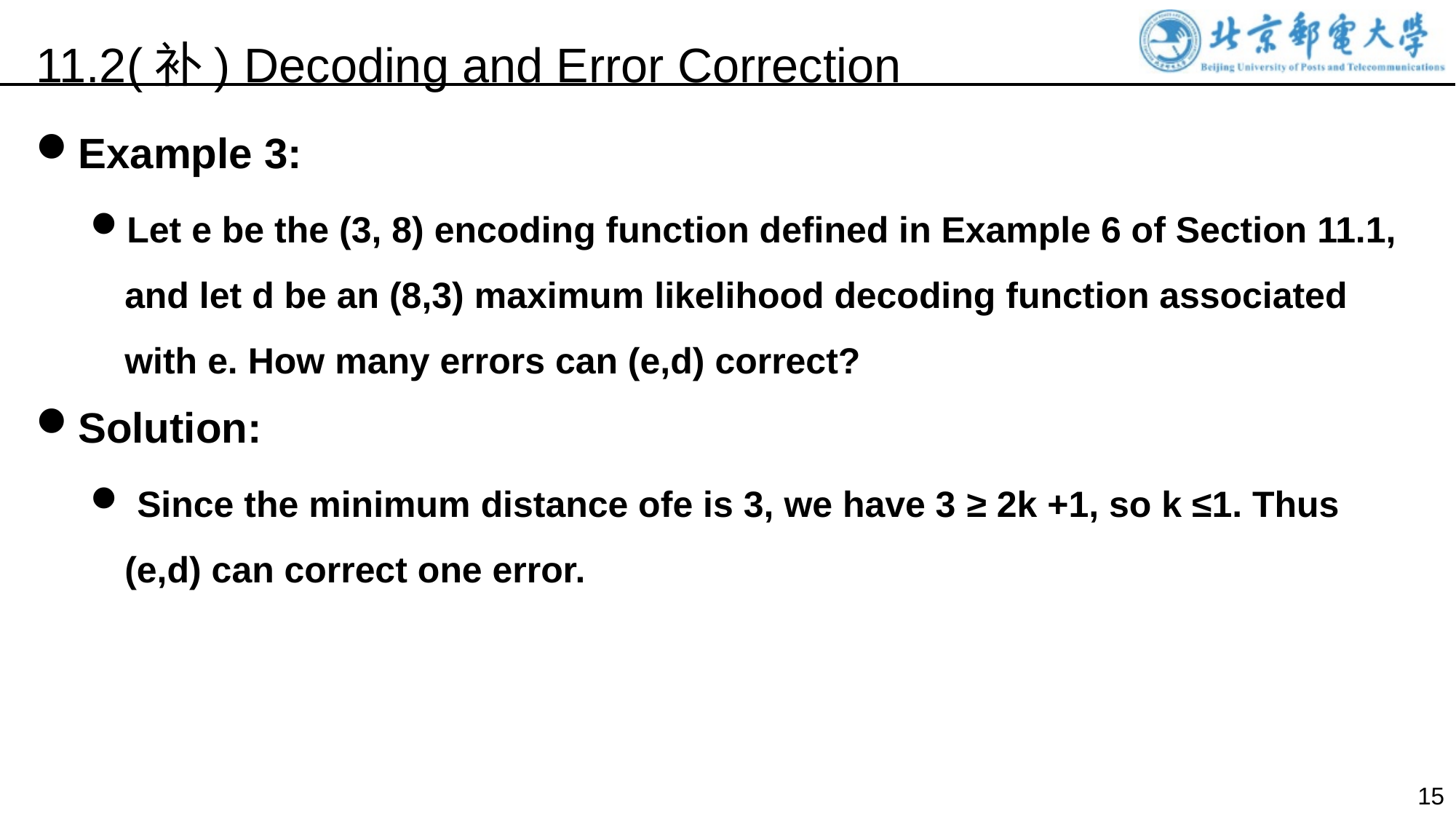

11.2(补) Decoding and Error Correction
Example 3:
Let e be the (3, 8) encoding function defined in Example 6 of Section 11.1, and let d be an (8,3) maximum likelihood decoding function associated with e. How many errors can (e,d) correct?
Solution:
 Since the minimum distance ofe is 3, we have 3 ≥ 2k +1, so k ≤1. Thus (e,d) can correct one error.